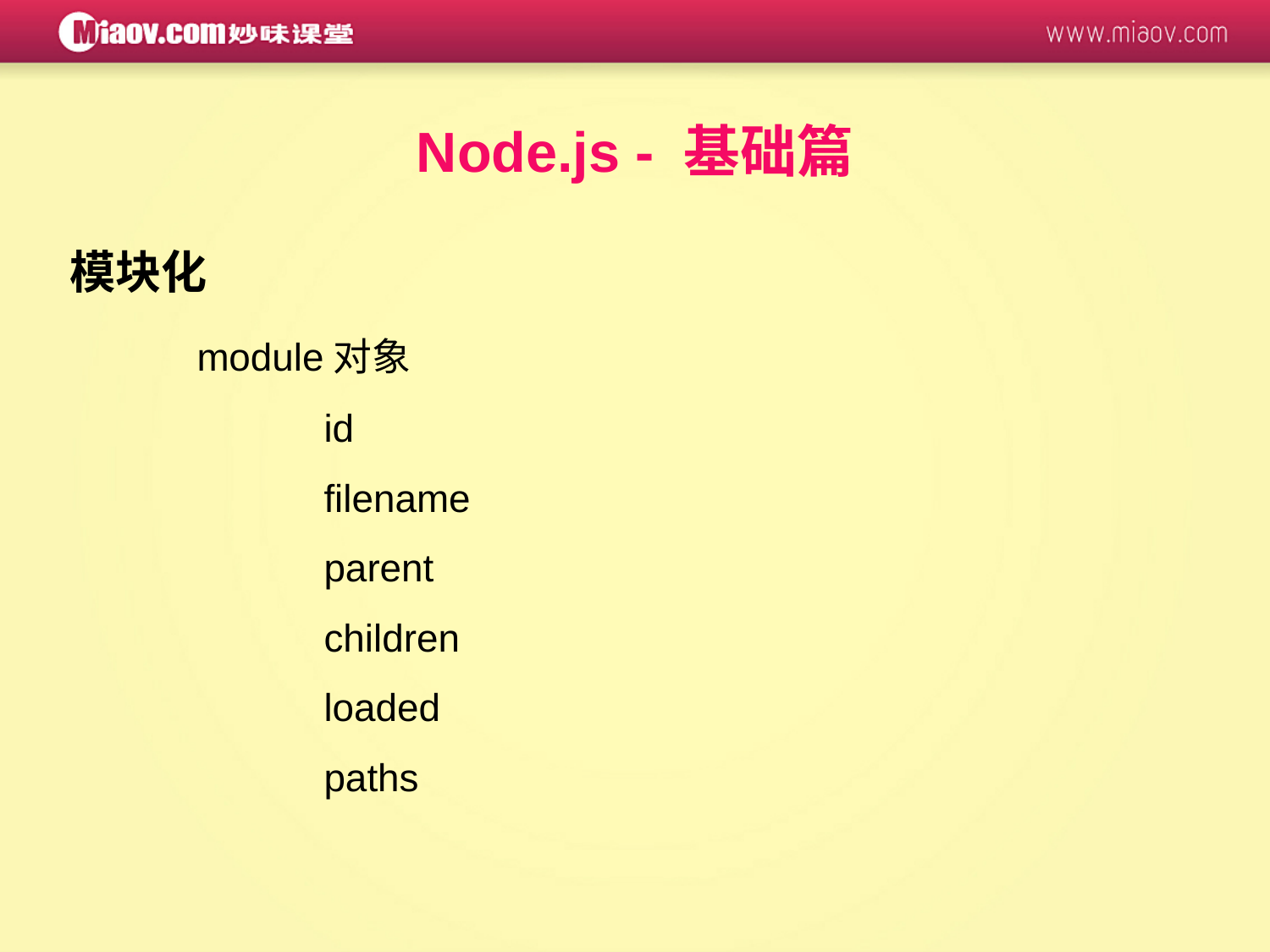

Node.js - 基础篇
模块化
	module对象
		id
		filename
		parent
		children
		loaded
		paths